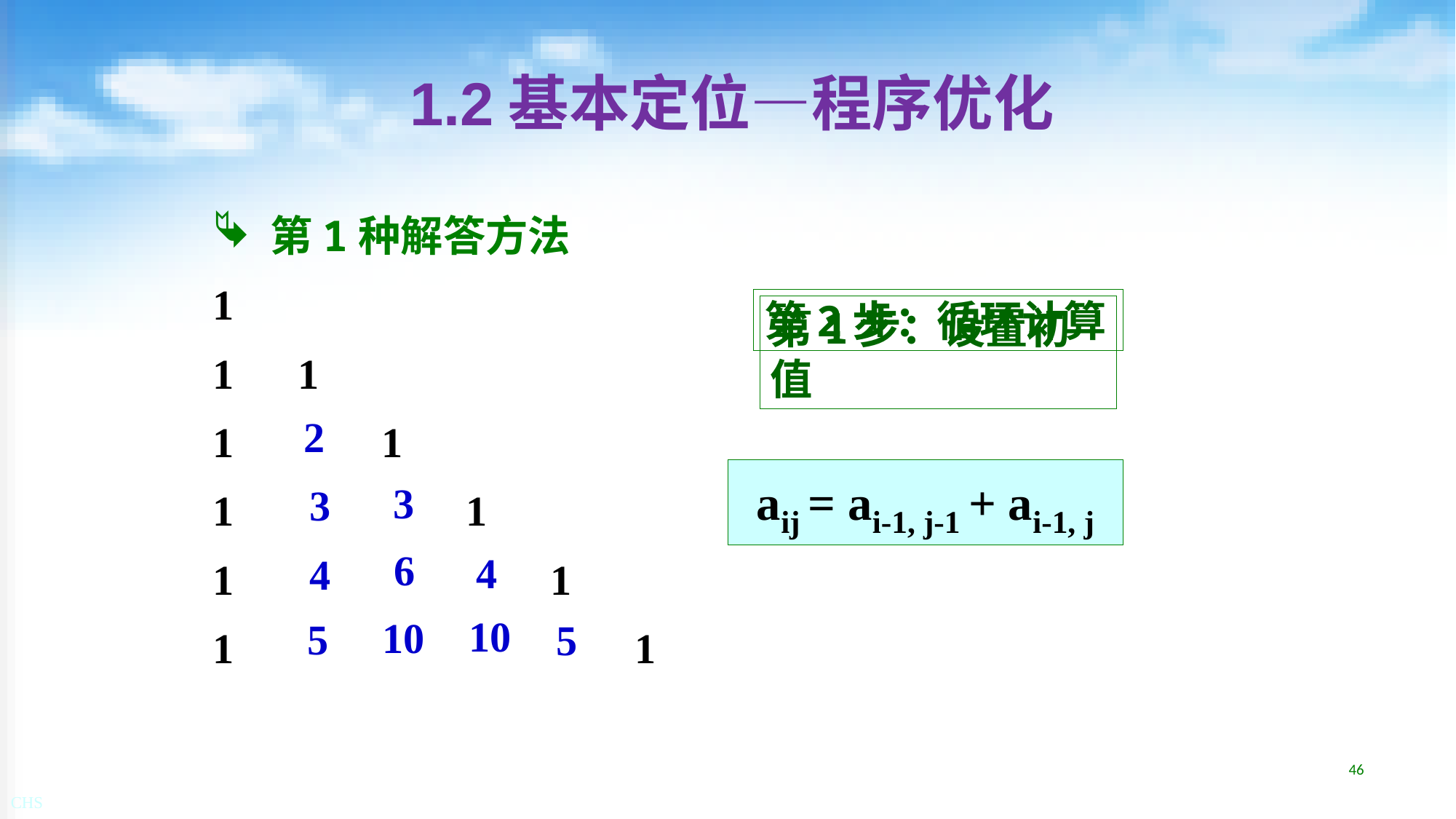

# 1.2基本定位—程序优化
 第1种解答方法
1
1      1
1              1
1                      1
1                              1
1                                      1
第2步：循环计算
第1步：设置初值
2
aij = ai-1, j-1 + ai-1, j
3
3
6
4
4
10
10
5
5
46